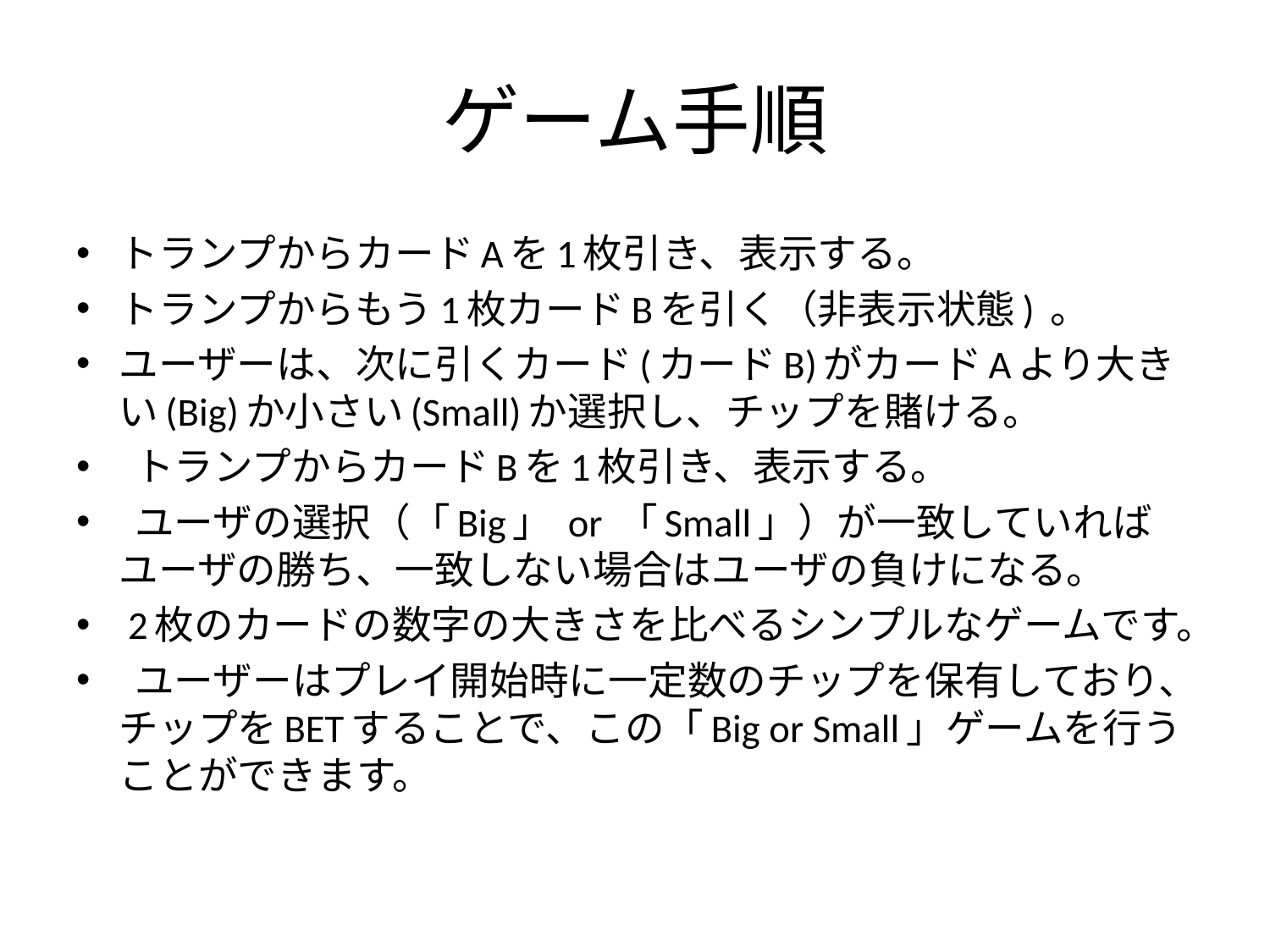

# ゲーム手順
トランプからカードAを1枚引き、表示する。
トランプからもう1枚カードBを引く（非表示状態) 。
ユーザーは、次に引くカード(カードB)がカードAより大きい(Big)か小さい(Small)か選択し、チップを賭ける。
 トランプからカードBを1枚引き、表示する。
 ユーザの選択（「Big」 or 「Small」）が一致していればユーザの勝ち、一致しない場合はユーザの負けになる。
 2枚のカードの数字の大きさを比べるシンプルなゲームです。
 ユーザーはプレイ開始時に一定数のチップを保有しており、チップをBETすることで、この「Big or Small」ゲームを行うことができます。